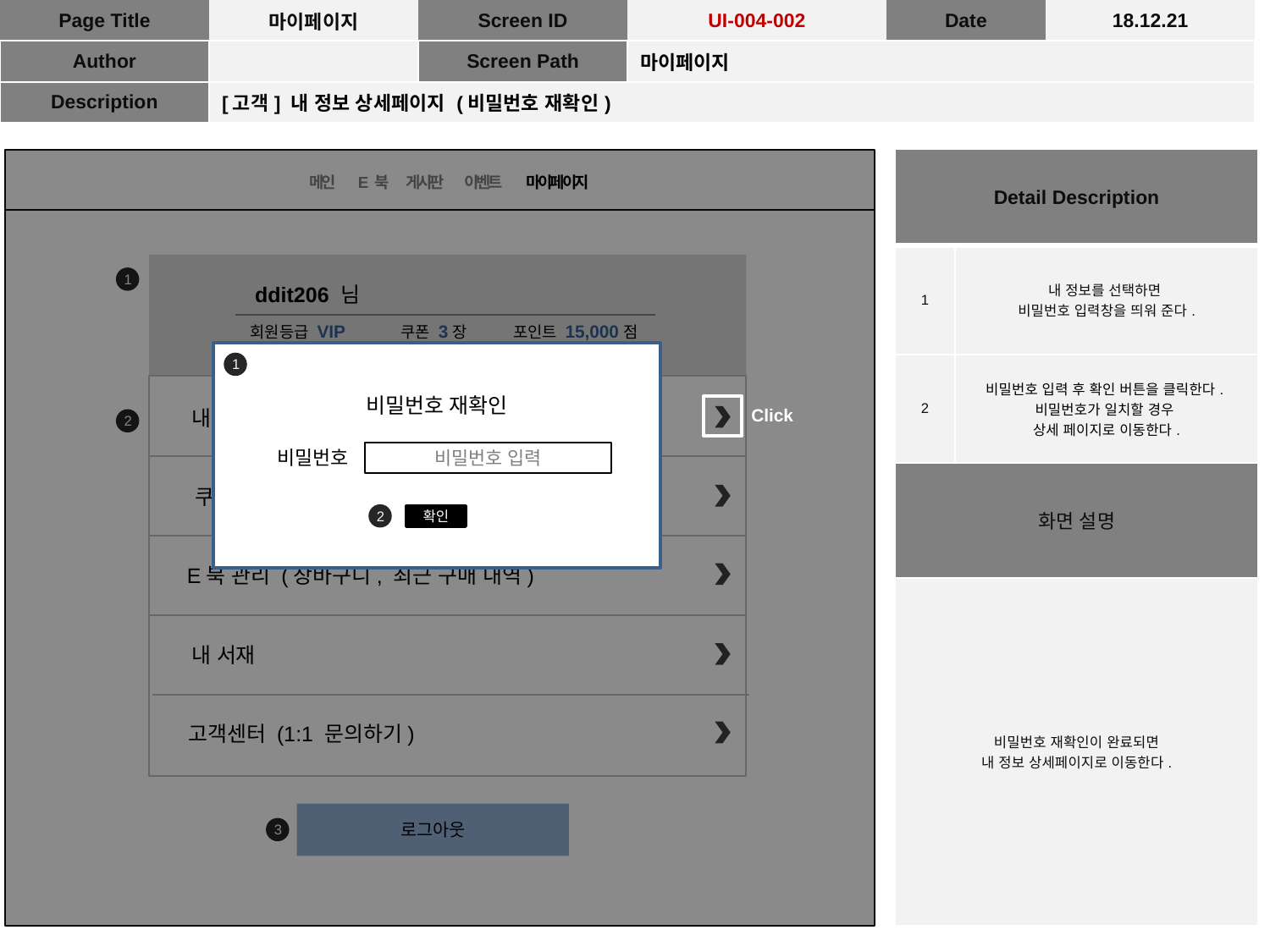

| Page Title | 마이페이지 | Screen ID | UI-004-002 | Date | 18.12.21 |
| --- | --- | --- | --- | --- | --- |
| Author |  | Screen Path | 마이페이지 |  |  |
| Description | [고객] 내 정보 상세페이지 (비밀번호 재확인) |  |  |  |  |
| Detail Description |  |
| --- | --- |
| 1 | 내 정보를 선택하면 비밀번호 입력창을 띄워 준다. |
| 2 | 비밀번호 입력 후 확인 버튼을 클릭한다. 비밀번호가 일치할 경우 상세 페이지로 이동한다. |
| 화면 설명 |  |
| 비밀번호 재확인이 완료되면 내 정보 상세페이지로 이동한다. |  |

E 북
메인
마이페이지
게시판
이벤트

1

ddit206 님
회원등급 VIP	    쿠폰 3장	  포인트 15,000점
비밀번호 재확인

1

Click
내 정보
2

비밀번호
비밀번호 입력
쿠폰 및 포인트

2

확인
E북 관리 (장바구니, 최근 구매 내역)

내 서재

고객센터 (1:1 문의하기)

로그아웃
3